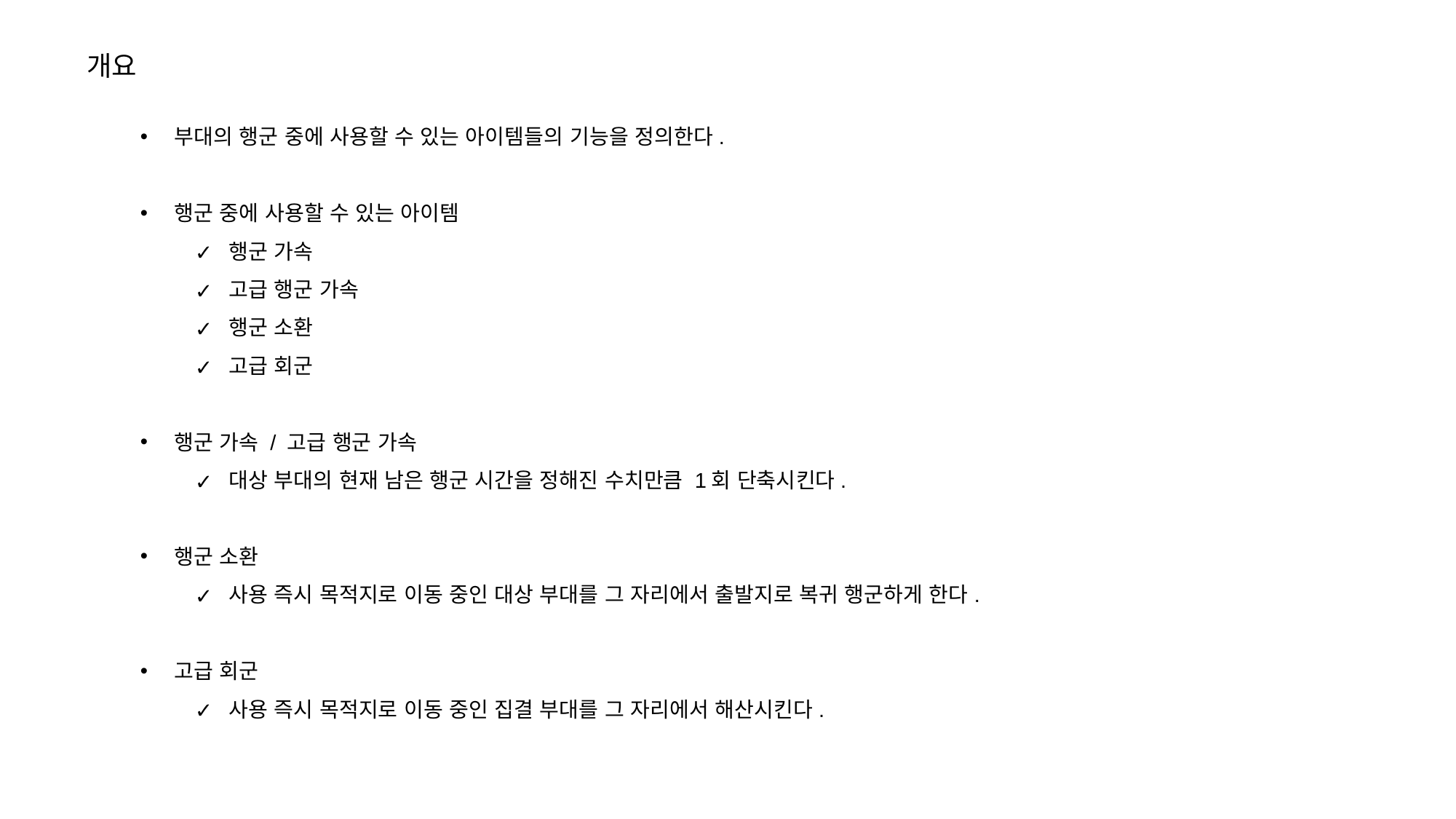

개요
부대의 행군 중에 사용할 수 있는 아이템들의 기능을 정의한다.

행군 중에 사용할 수 있는 아이템
행군 가속
고급 행군 가속
행군 소환
고급 회군

행군 가속 / 고급 행군 가속
대상 부대의 현재 남은 행군 시간을 정해진 수치만큼 1회 단축시킨다.

행군 소환
사용 즉시 목적지로 이동 중인 대상 부대를 그 자리에서 출발지로 복귀 행군하게 한다.

고급 회군
사용 즉시 목적지로 이동 중인 집결 부대를 그 자리에서 해산시킨다.